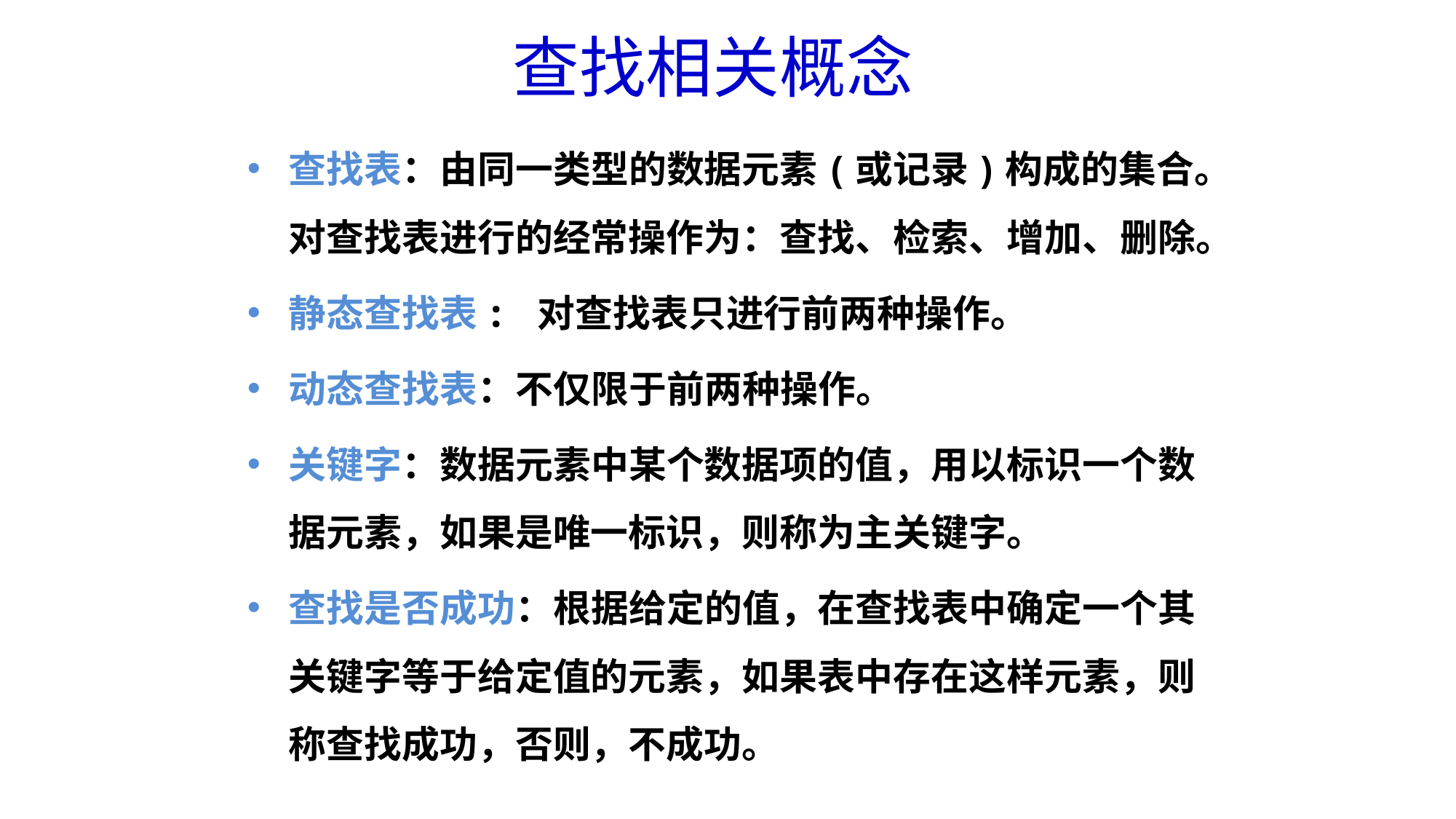

# 查找相关概念
查找表：由同一类型的数据元素(或记录)构成的集合。对查找表进行的经常操作为：查找、检索、增加、删除。
静态查找表: 对查找表只进行前两种操作。
动态查找表：不仅限于前两种操作。
关键字：数据元素中某个数据项的值，用以标识一个数据元素，如果是唯一标识，则称为主关键字。
查找是否成功：根据给定的值，在查找表中确定一个其关键字等于给定值的元素，如果表中存在这样元素，则称查找成功，否则，不成功。